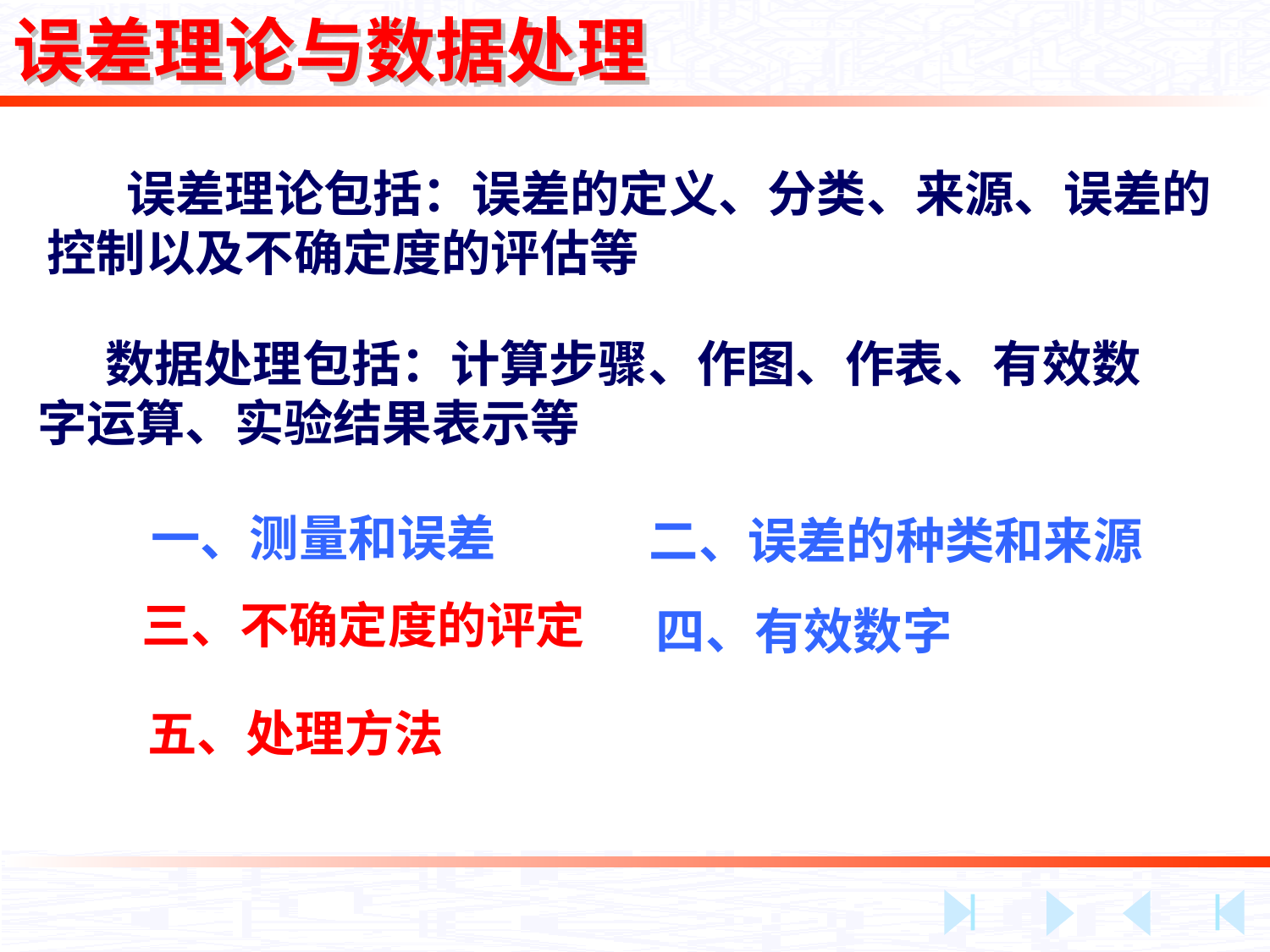

误差理论与数据处理
      误差理论包括：误差的定义、分类、来源、误差的控制以及不确定度的评估等

     数据处理包括：计算步骤、作图、作表、有效数字运算、实验结果表示等

     一、测量和误差
二、误差的种类和来源
三、不确定度的评定
四、有效数字
五、处理方法